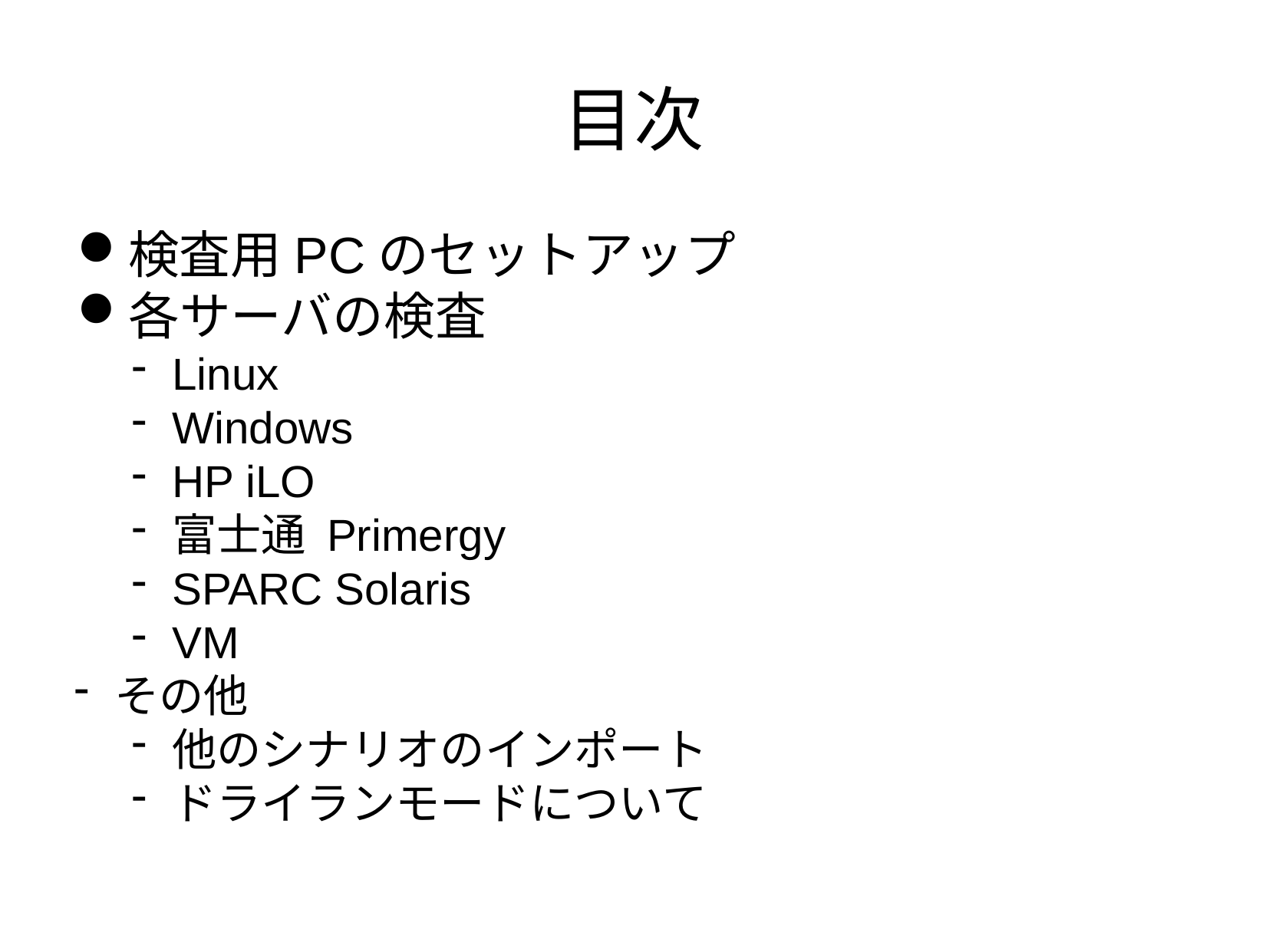

目次
検査用PCのセットアップ
各サーバの検査
Linux
Windows
HP iLO
富士通 Primergy
SPARC Solaris
VM
その他
他のシナリオのインポート
ドライランモードについて